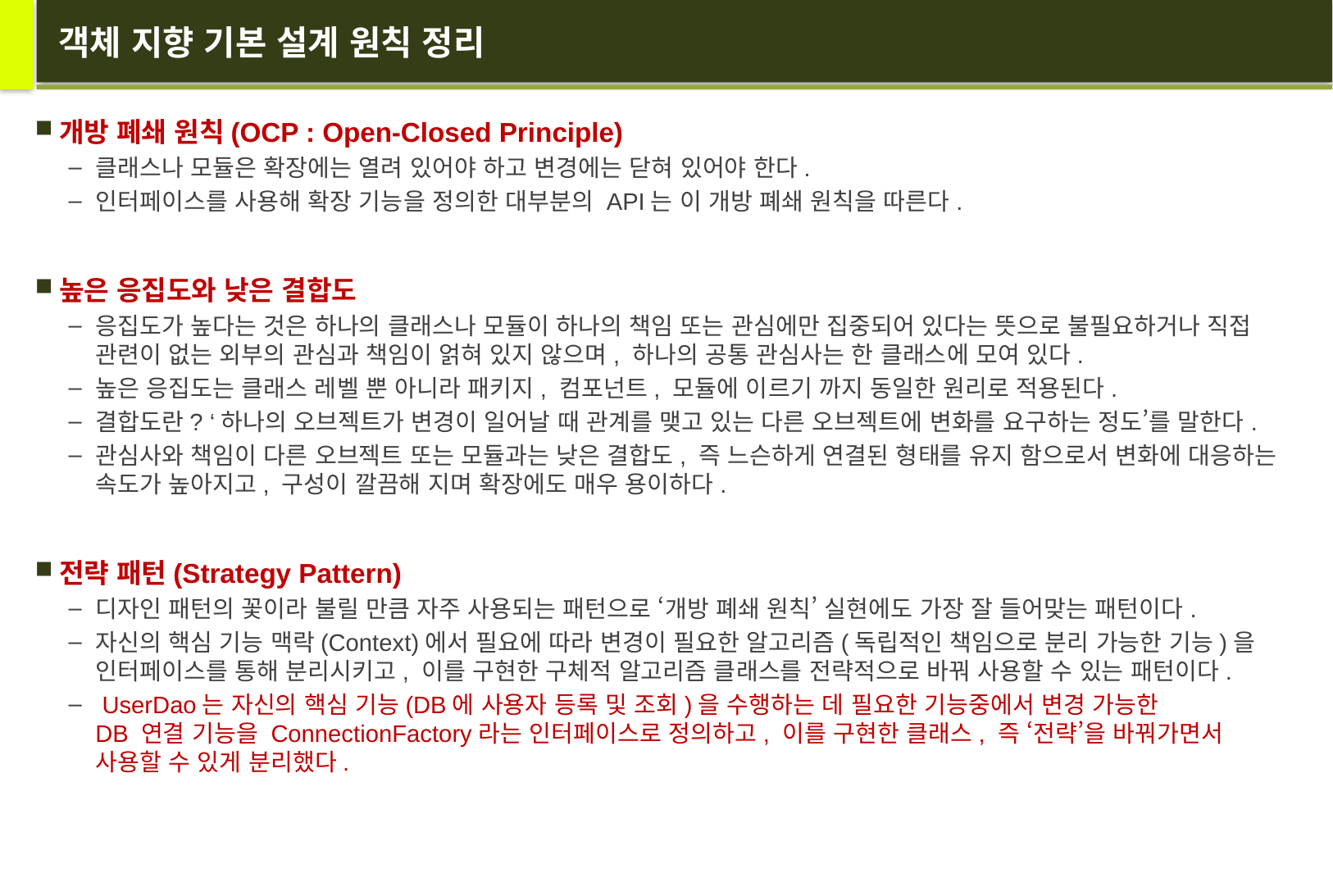

# 객체 지향 기본 설계 원칙 정리
개방 폐쇄 원칙(OCP : Open-Closed Principle)
클래스나 모듈은 확장에는 열려 있어야 하고 변경에는 닫혀 있어야 한다.
인터페이스를 사용해 확장 기능을 정의한 대부분의 API는 이 개방 폐쇄 원칙을 따른다.

높은 응집도와 낮은 결합도
응집도가 높다는 것은 하나의 클래스나 모듈이 하나의 책임 또는 관심에만 집중되어 있다는 뜻으로 불필요하거나 직접 관련이 없는 외부의 관심과 책임이 얽혀 있지 않으며, 하나의 공통 관심사는 한 클래스에 모여 있다.
높은 응집도는 클래스 레벨 뿐 아니라 패키지, 컴포넌트, 모듈에 이르기 까지 동일한 원리로 적용된다.
결합도란? ‘하나의 오브젝트가 변경이 일어날 때 관계를 맺고 있는 다른 오브젝트에 변화를 요구하는 정도’를 말한다.
관심사와 책임이 다른 오브젝트 또는 모듈과는 낮은 결합도, 즉 느슨하게 연결된 형태를 유지 함으로서 변화에 대응하는 속도가 높아지고, 구성이 깔끔해 지며 확장에도 매우 용이하다.

전략 패턴(Strategy Pattern)
디자인 패턴의 꽃이라 불릴 만큼 자주 사용되는 패턴으로 ‘개방 폐쇄 원칙’ 실현에도 가장 잘 들어맞는 패턴이다.
자신의 핵심 기능 맥락(Context)에서 필요에 따라 변경이 필요한 알고리즘(독립적인 책임으로 분리 가능한 기능)을 인터페이스를 통해 분리시키고, 이를 구현한 구체적 알고리즘 클래스를 전략적으로 바꿔 사용할 수 있는 패턴이다.
 UserDao는 자신의 핵심 기능(DB에 사용자 등록 및 조회)을 수행하는 데 필요한 기능중에서 변경 가능한
DB 연결 기능을 ConnectionFactory라는 인터페이스로 정의하고, 이를 구현한 클래스, 즉 ‘전략’을 바꿔가면서
사용할 수 있게 분리했다.